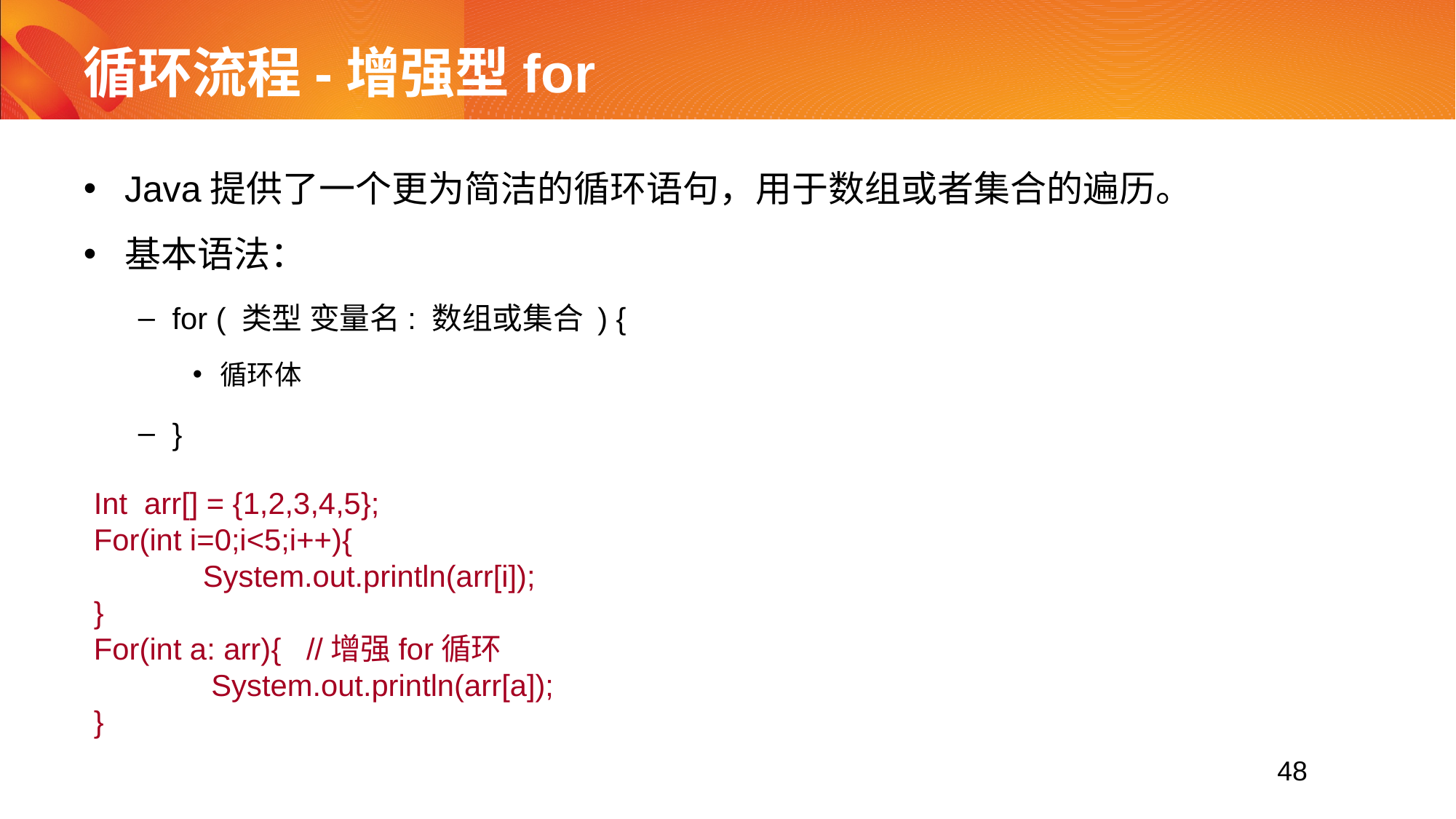

# 循环流程-增强型for
Java提供了一个更为简洁的循环语句，用于数组或者集合的遍历。
基本语法：
for ( 类型 变量名: 数组或集合 ) {
循环体
}

Int  arr[] = {1,2,3,4,5};
For(int i=0;i<5;i++){
	System.out.println(arr[i]);
}
For(int a: arr){   //增强for循环
	 System.out.println(arr[a]);
}